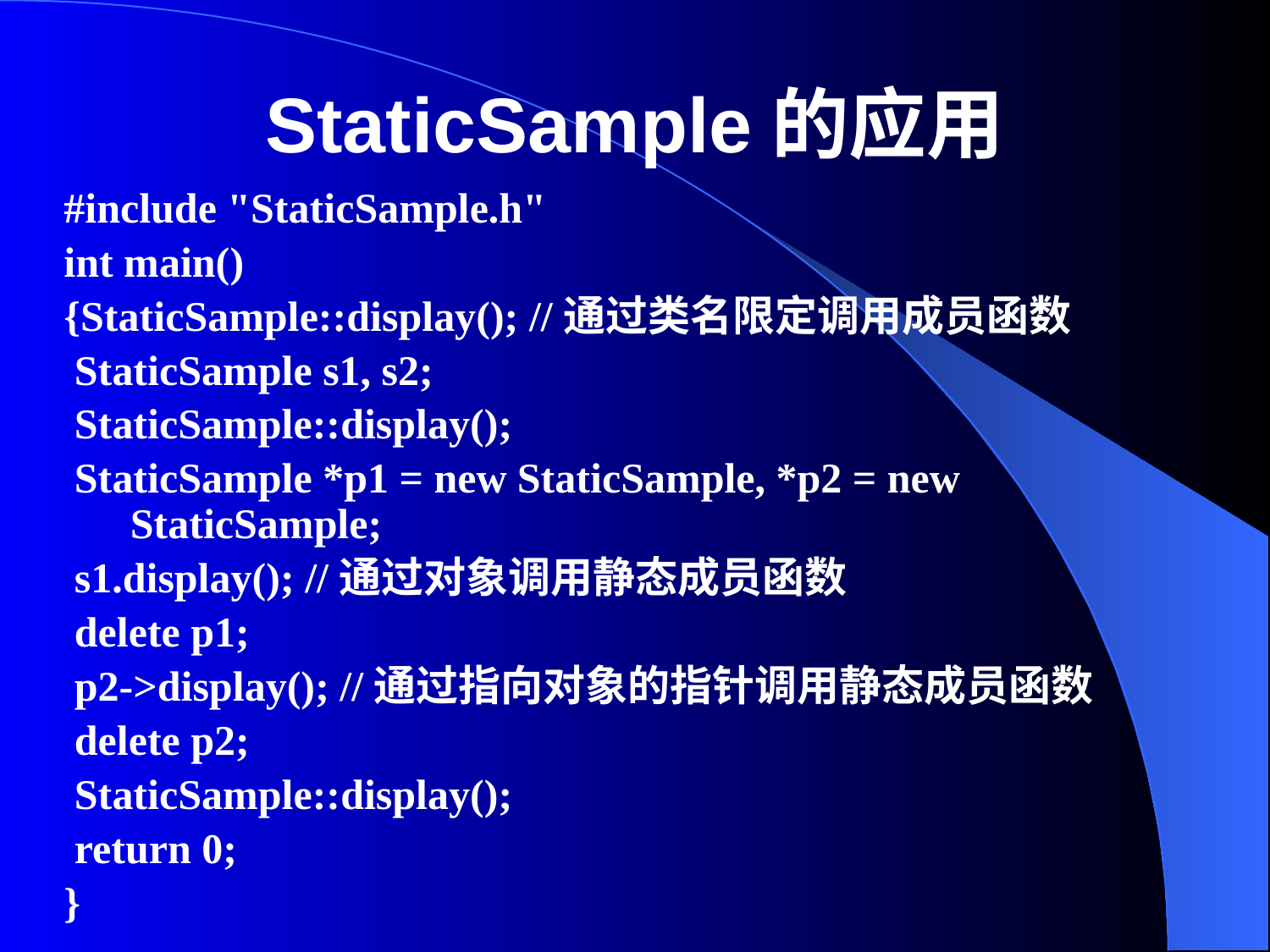

# StaticSample的应用
#include "StaticSample.h"
int main()
{StaticSample::display(); //通过类名限定调用成员函数
 StaticSample s1, s2;
 StaticSample::display();
 StaticSample *p1 = new StaticSample, *p2 = new StaticSample;
 s1.display(); //通过对象调用静态成员函数
 delete p1;
 p2->display(); //通过指向对象的指针调用静态成员函数
 delete p2;
 StaticSample::display();
 return 0;
}